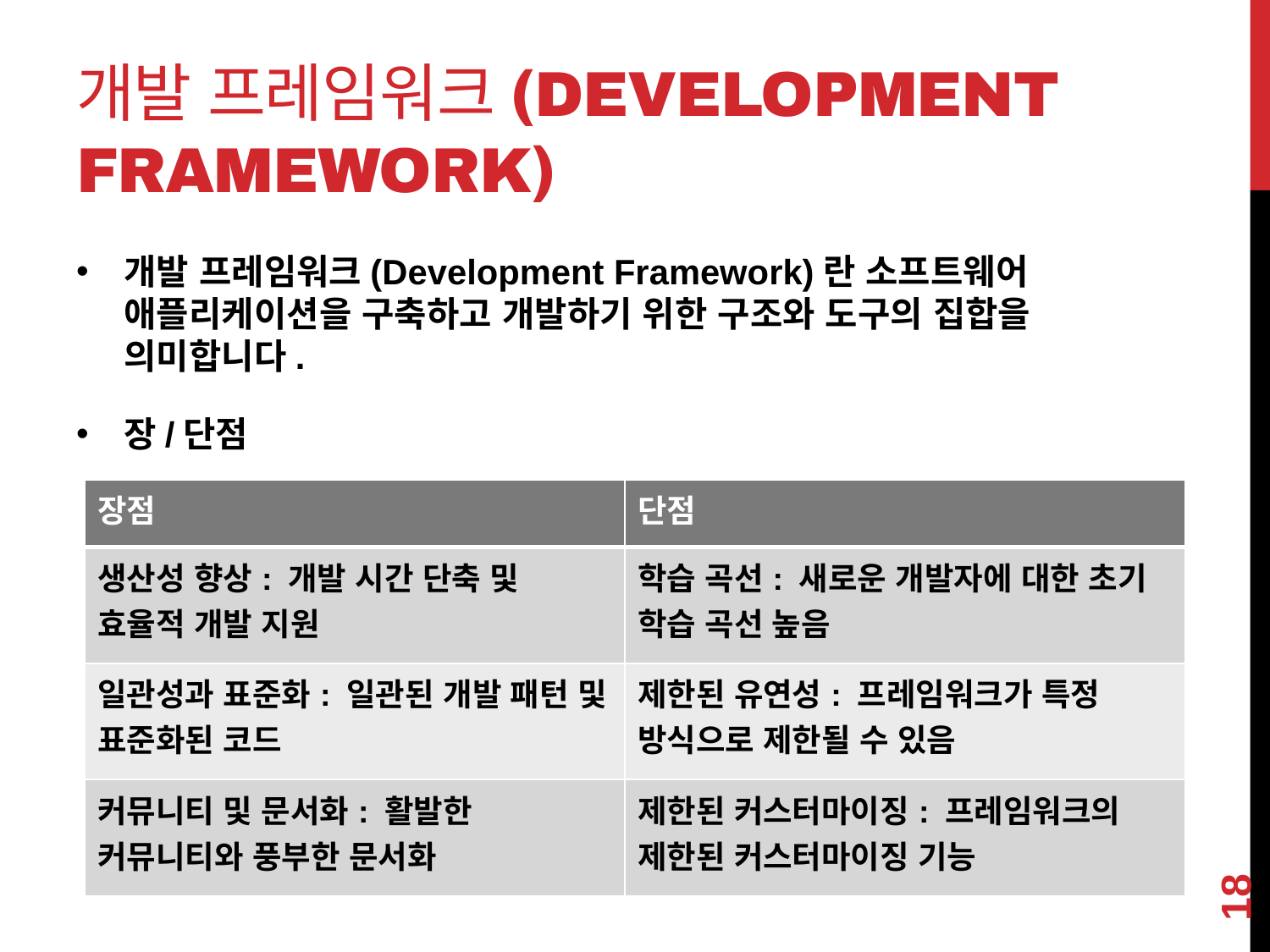

# 개발 프레임워크(Development Framework)
개발 프레임워크(Development Framework)란 소프트웨어 애플리케이션을 구축하고 개발하기 위한 구조와 도구의 집합을 의미합니다.
장/단점
| 장점 | 단점 |
| --- | --- |
| 생산성 향상: 개발 시간 단축 및 효율적 개발 지원 | 학습 곡선: 새로운 개발자에 대한 초기 학습 곡선 높음 |
| 일관성과 표준화: 일관된 개발 패턴 및 표준화된 코드 | 제한된 유연성: 프레임워크가 특정 방식으로 제한될 수 있음 |
| 커뮤니티 및 문서화: 활발한 커뮤니티와 풍부한 문서화 | 제한된 커스터마이징: 프레임워크의 제한된 커스터마이징 기능 |
18